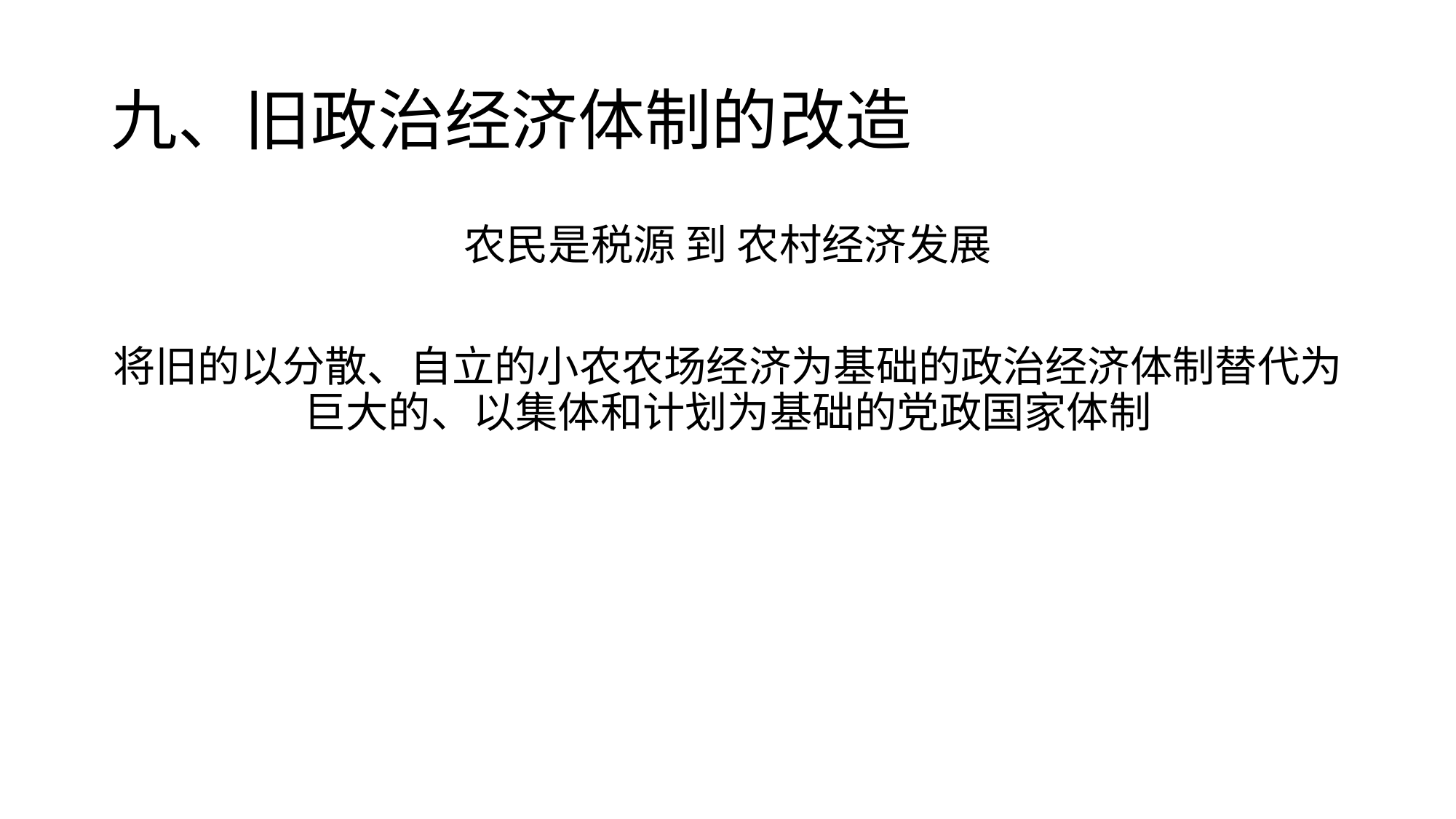

# 九、旧政治经济体制的改造
农民是税源 到 农村经济发展

将旧的以分散、自立的小农农场经济为基础的政治经济体制替代为巨大的、以集体和计划为基础的党政国家体制